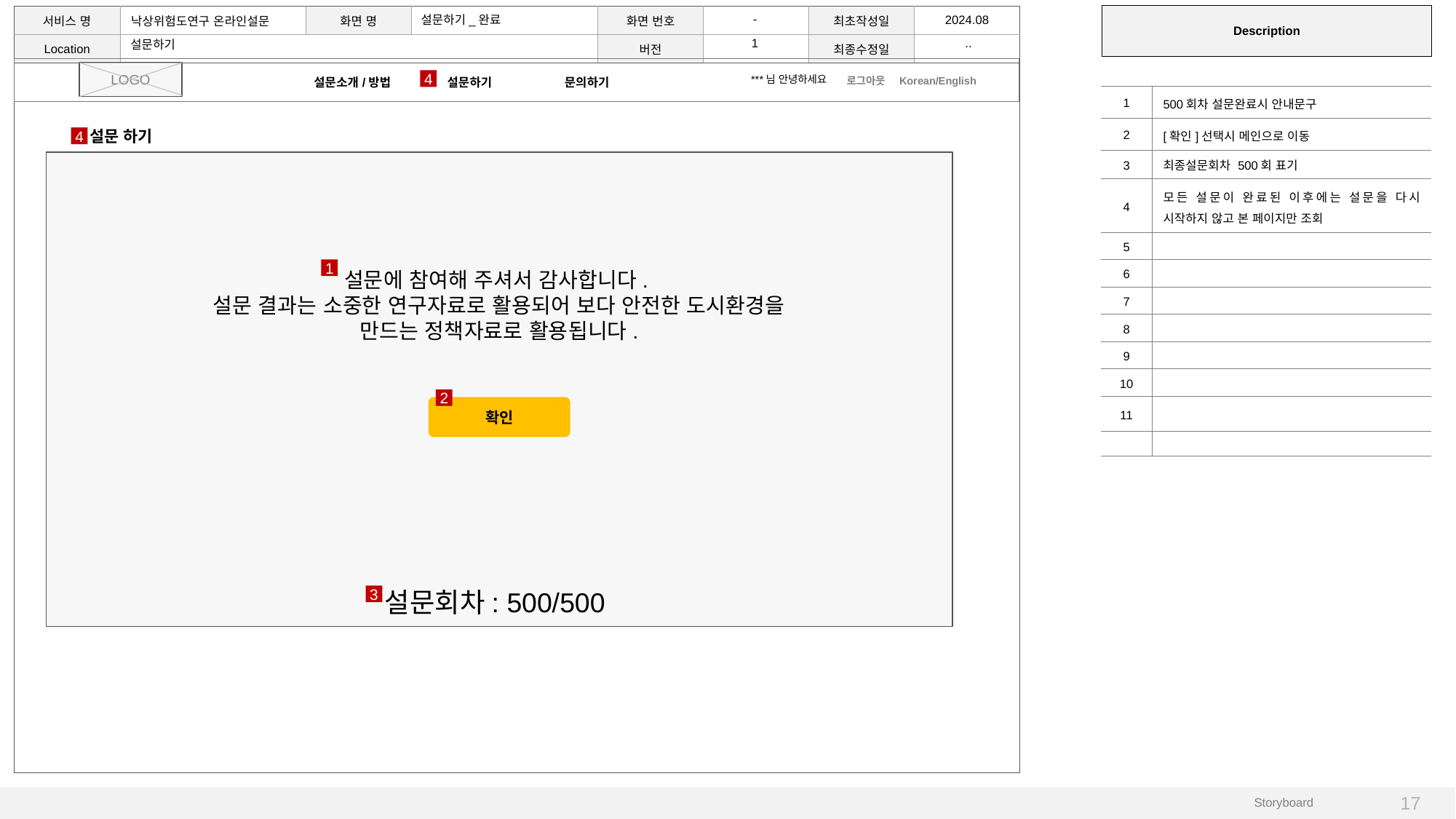

-
설문하기_완료
1
..
설문하기

| 설문소개/방법 | 설문하기 | 문의하기 |
| --- | --- | --- |
|  |  |
| --- | --- |
| 1 | 500회차 설문완료시 안내문구 |
| 2 | [확인]선택시 메인으로 이동 |
| 3 | 최종설문회차 500회 표기 |
| 4 | 모든 설문이 완료된 이후에는 설문을 다시 시작하지 않고 본 페이지만 조회 |
| 5 |  |
| 6 |  |
| 7 |  |
| 8 |  |
| 9 |  |
| 10 |  |
| 11 |  |
|  |  |
LOGO
***님 안녕하세요
4
로그아웃    Korean/English
설문 하기
4

1
설문에 참여해 주셔서 감사합니다.
설문 결과는 소중한 연구자료로 활용되어 보다 안전한 도시환경을 만드는 정책자료로 활용됩니다.
2
확인
설문회차: 500/500
3
17